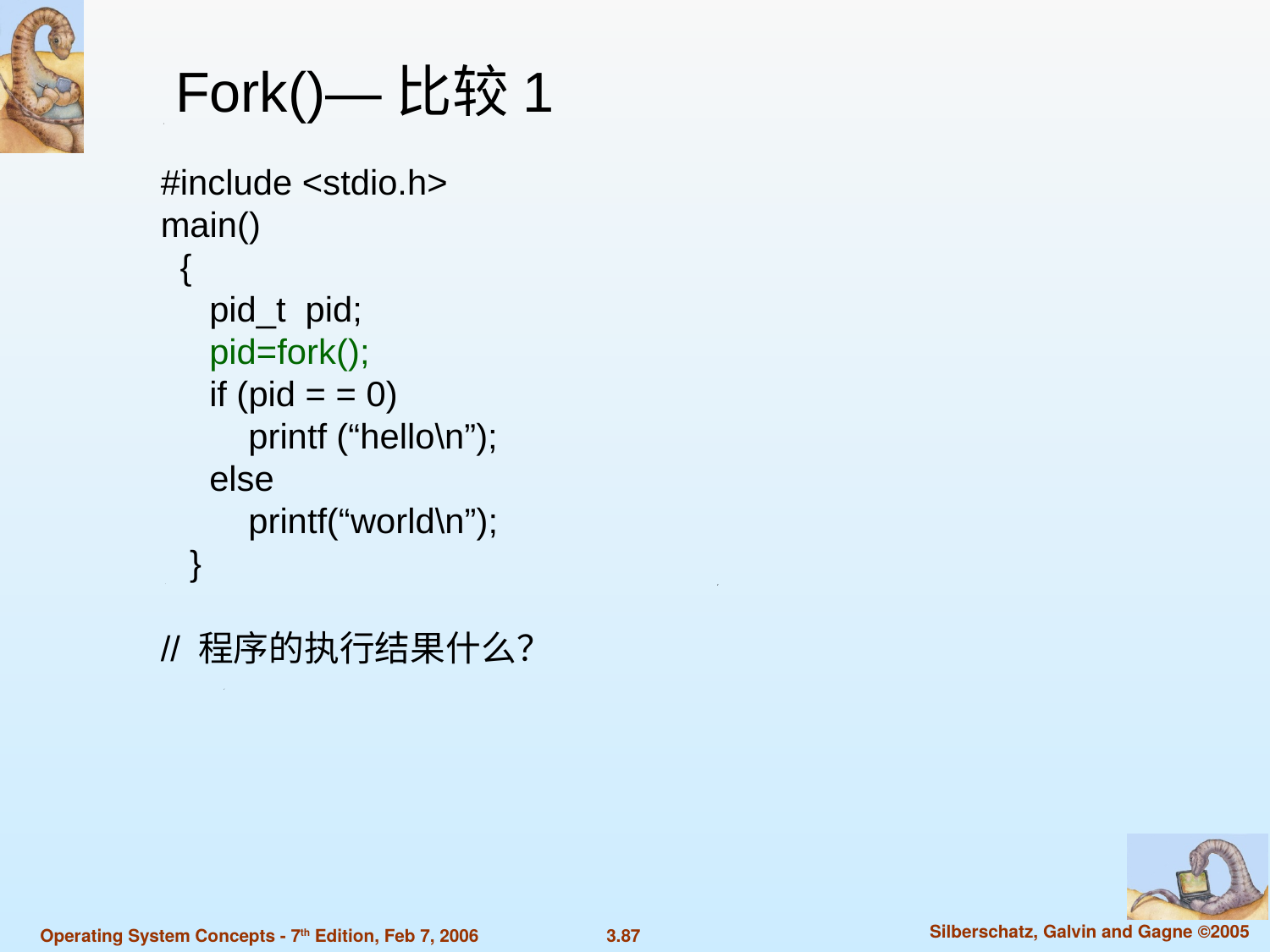

Fork()—比较1
#include <stdio.h>
main()
  {
     pid_t  pid;
     pid=fork();
     if (pid = = 0)
         printf (“hello\n”);
     else
         printf(“world\n”);
   }

// 程序的执行结果什么？